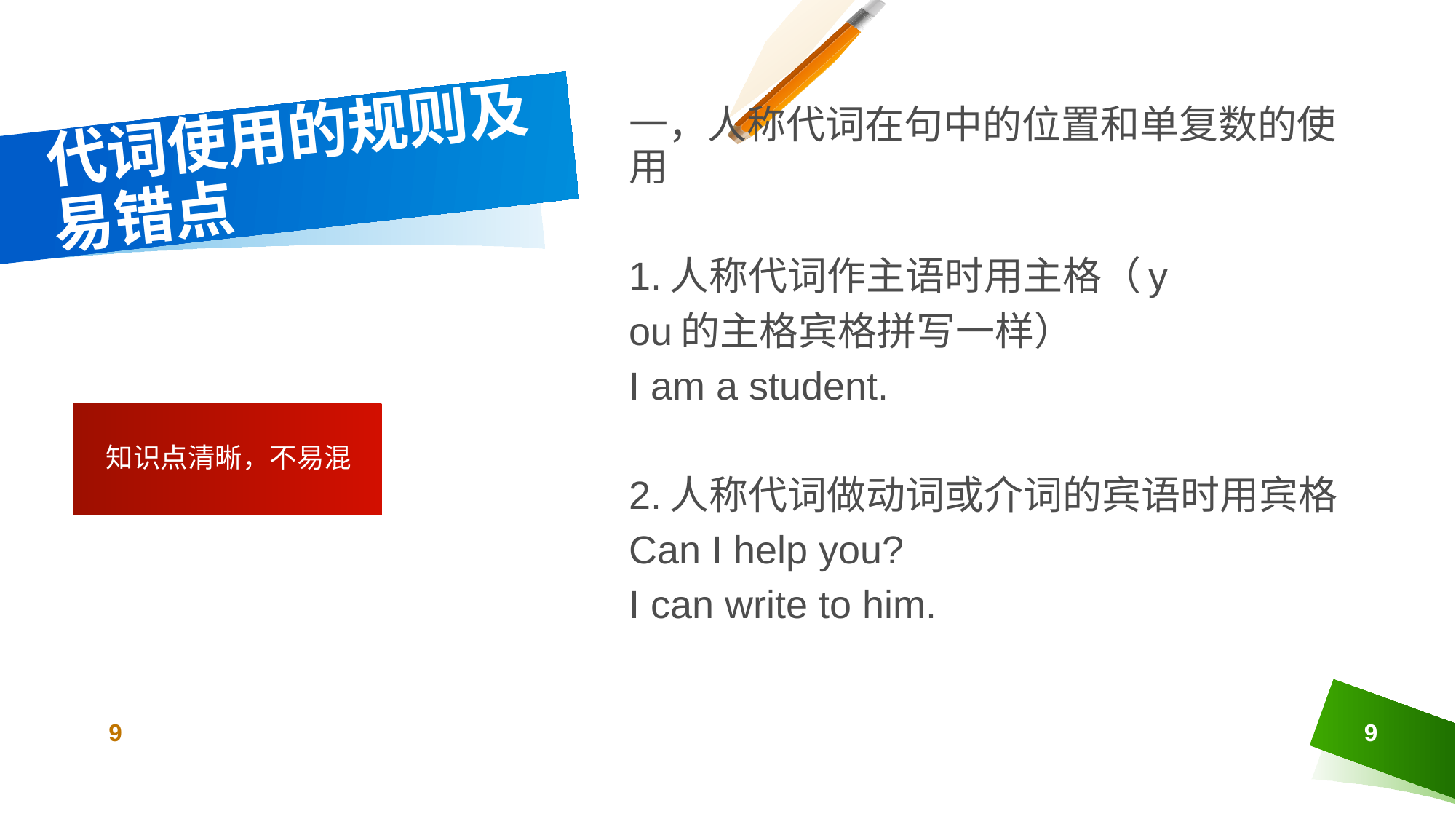

# 代词使用的规则及易错点
一，人称代词在句中的位置和单复数的使用

1.人称代词作主语时用主格（y
ou的主格宾格拼写一样）
I am a student.

2.人称代词做动词或介词的宾语时用宾格
Can I help you?
I can write to him.
知识点清晰，不易混
9
9